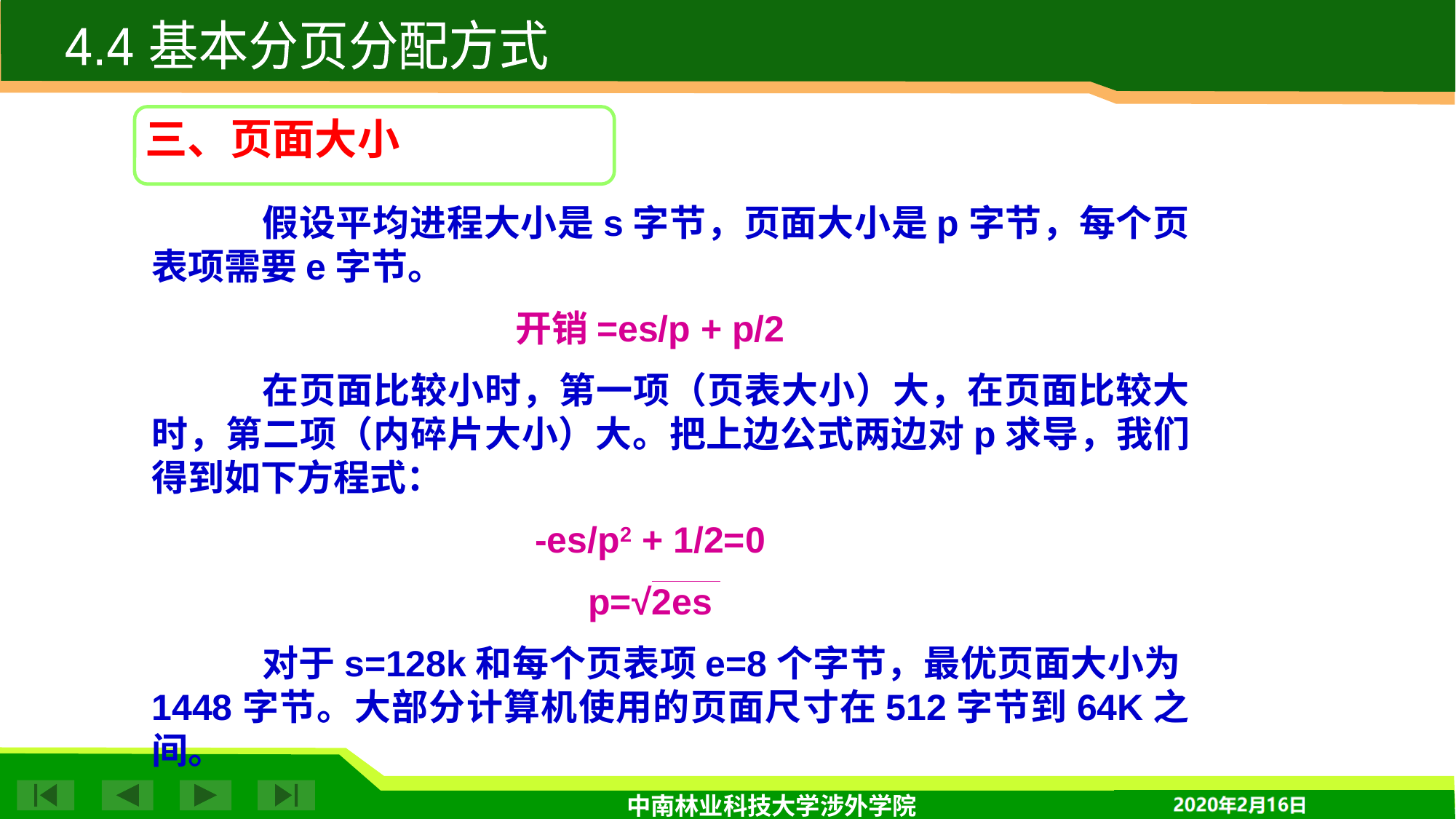

4.4 基本分页分配方式

三、页面大小
		假设平均进程大小是s字节，页面大小是p字节，每个页表项需要e字节。
开销=es/p + p/2
		在页面比较小时，第一项（页表大小）大，在页面比较大时，第二项（内碎片大小）大。把上边公式两边对p求导，我们得到如下方程式：
-es/p2 + 1/2=0
p=√2es
		对于s=128k和每个页表项e=8个字节，最优页面大小为1448字节。大部分计算机使用的页面尺寸在512字节到64K之间。